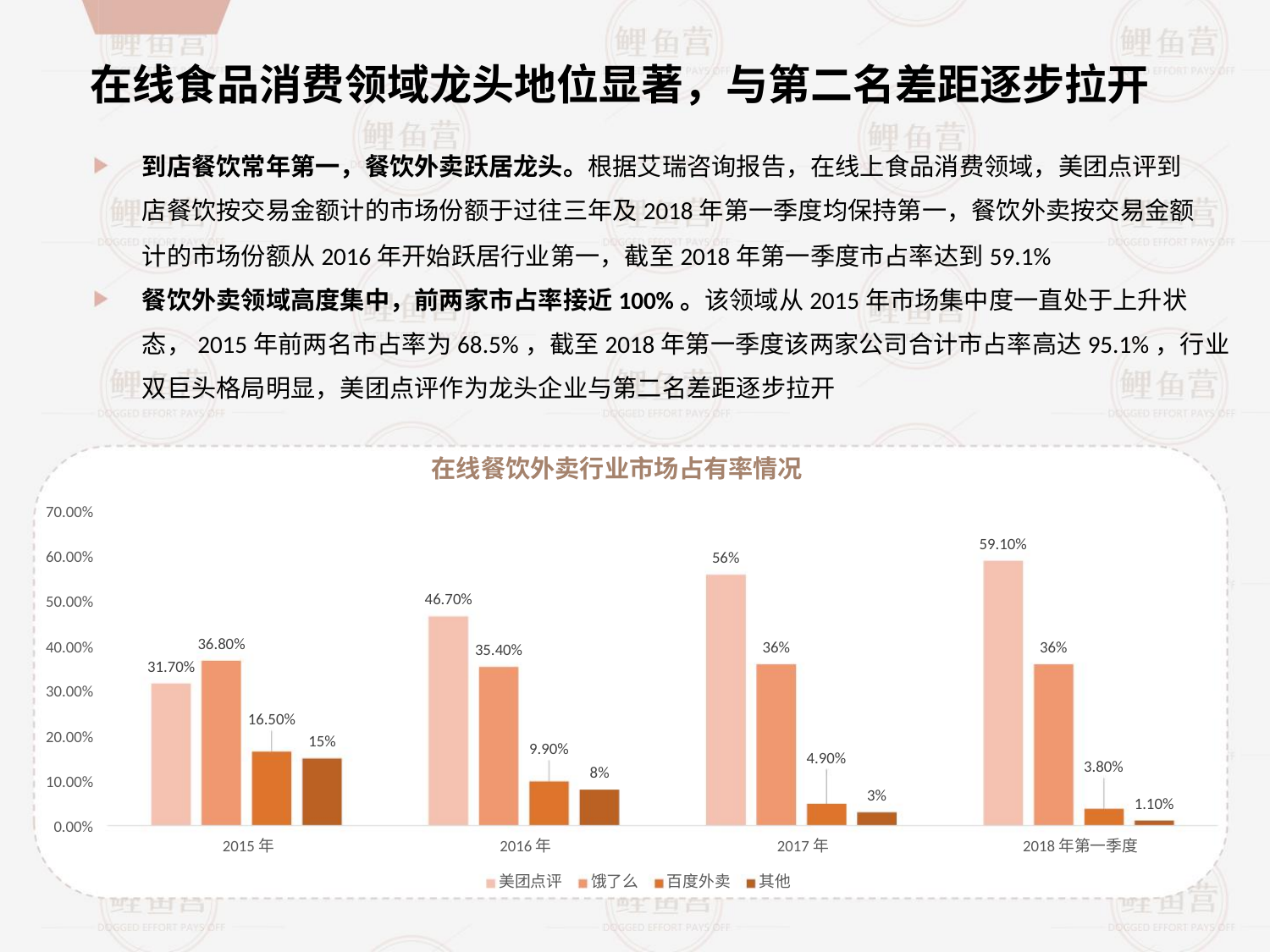

在线食品消费领域龙头地位显著，与第二名差距逐步拉开
到店餐饮常年第一，餐饮外卖跃居龙头。根据艾瑞咨询报告，在线上食品消费领域，美团点评到
店餐饮按交易金额计的市场份额于过往三年及2018年第一季度均保持第一，餐饮外卖按交易金额
计的市场份额从2016年开始跃居行业第一，截至2018年第一季度市占率达到59.1%
餐饮外卖领域高度集中，前两家市占率接近100%。该领域从2015年市场集中度一直处于上升状
态，2015年前两名市占率为68.5%，截至2018年第一季度该两家公司合计市占率高达95.1%，行业
双巨头格局明显，美团点评作为龙头企业与第二名差距逐步拉开
在线餐饮外卖行业市场占有率情况
70.00%
59.10%
60.00%
50.00%
40.00%
30.00%
20.00%
10.00%
0.00%
56%
46.70%
36.80%
36%
36%
35.40%
31.70%
16.50%
15%
9.90%
4.90%
3.80%
8%
3%
1.10%
2018年第一季度
2015年
2016年
美团点评
2017年
其他
饿了么
百度外卖